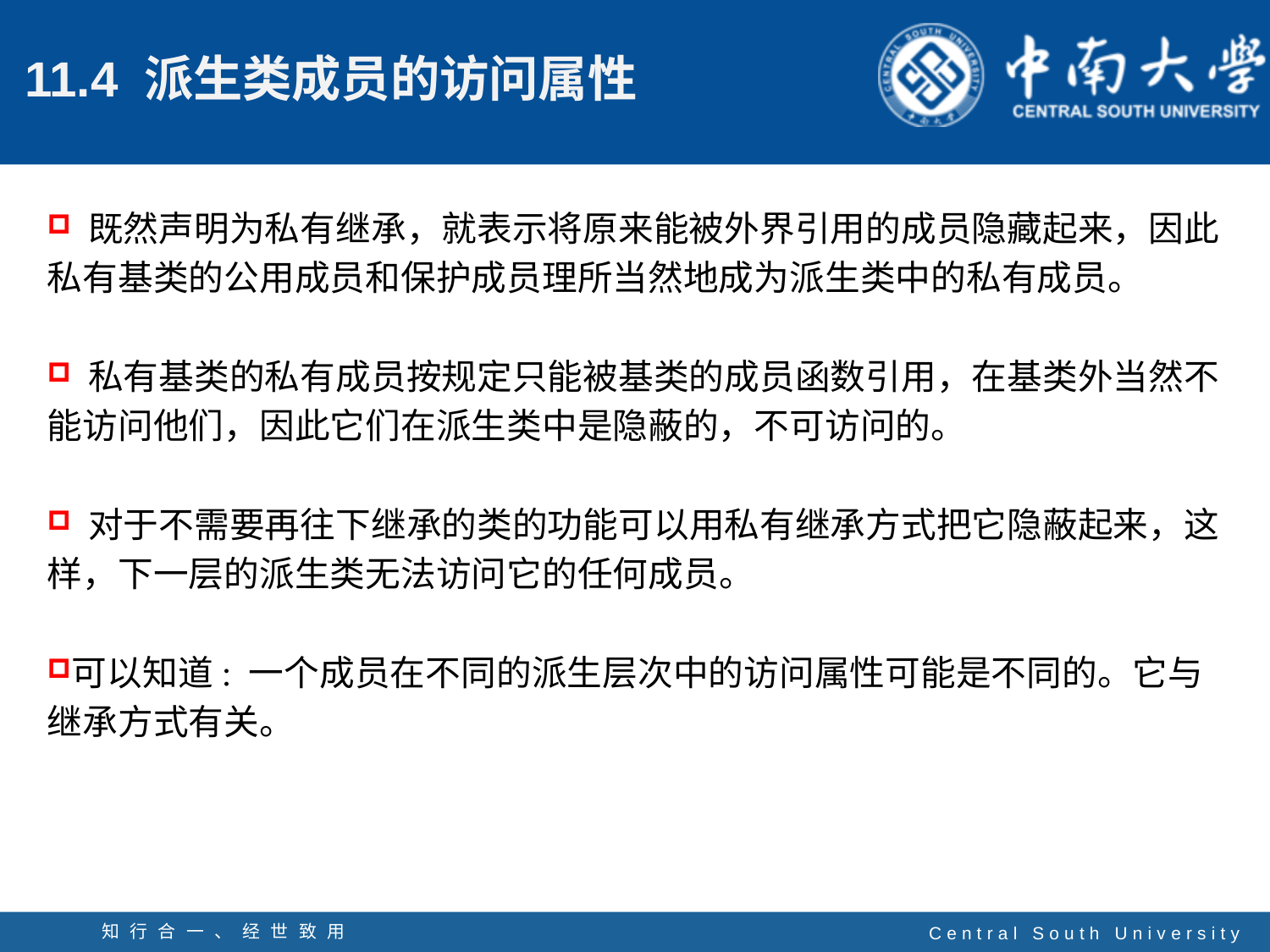

既然声明为私有继承，就表示将原来能被外界引用的成员隐藏起来，因此私有基类的公用成员和保护成员理所当然地成为派生类中的私有成员。

 私有基类的私有成员按规定只能被基类的成员函数引用，在基类外当然不能访问他们，因此它们在派生类中是隐蔽的，不可访问的。

 对于不需要再往下继承的类的功能可以用私有继承方式把它隐蔽起来，这样，下一层的派生类无法访问它的任何成员。

可以知道: 一个成员在不同的派生层次中的访问属性可能是不同的。它与继承方式有关。

知行合一、经世致用
自强不息 厚德载物
Central South University